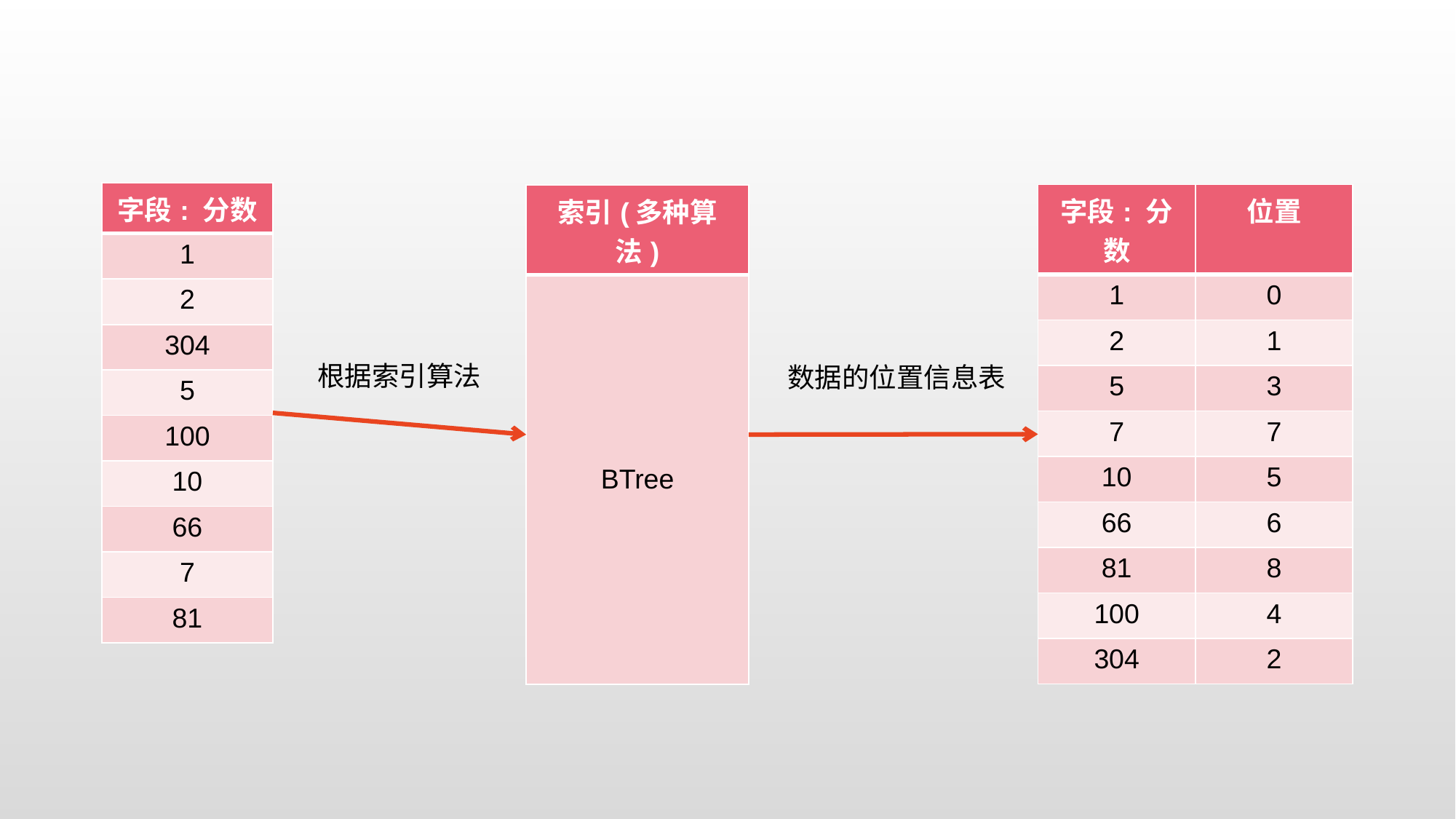

| 字段: 分数 |
| --- |
| 1 |
| 2 |
| 304 |
| 5 |
| 100 |
| 10 |
| 66 |
| 7 |
| 81 |
| 字段: 分数 | 位置 |
| --- | --- |
| 1 | 0 |
| 2 | 1 |
| 5 | 3 |
| 7 | 7 |
| 10 | 5 |
| 66 | 6 |
| 81 | 8 |
| 100 | 4 |
| 304 | 2 |
| 索引(多种算法) |
| --- |
| BTree |
根据索引算法
数据的位置信息表